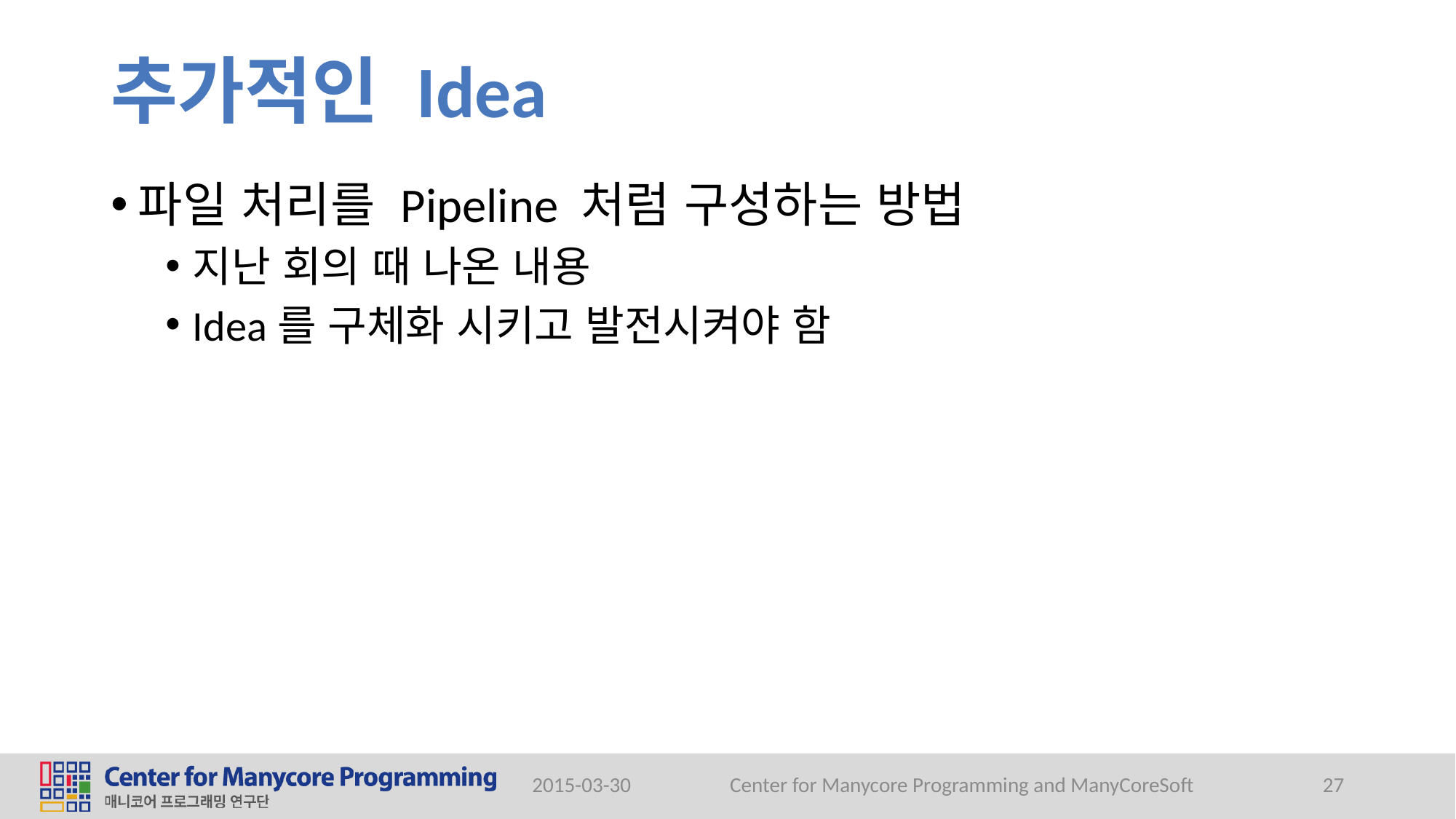

# 추가적인 Idea
파일 처리를 Pipeline 처럼 구성하는 방법
지난 회의 때 나온 내용
Idea를 구체화 시키고 발전시켜야 함
2015-03-30
Center for Manycore Programming and ManyCoreSoft
27